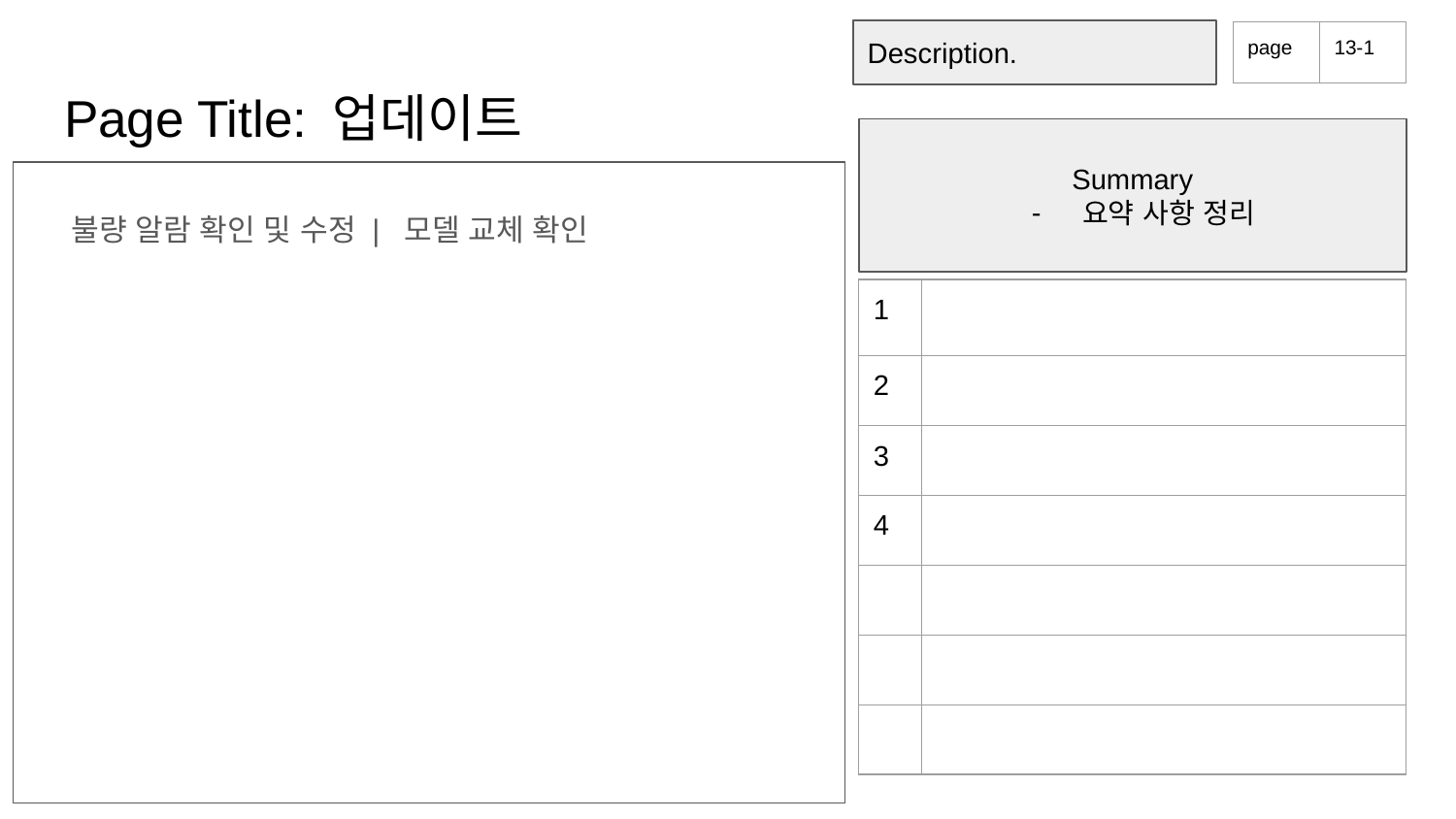

Description.
| page | 13-1 |
| --- | --- |
# Page Title: 업데이트
Summary
요약 사항 정리

불량 알람 확인 및 수정 |  모델 교체 확인
| 1 |  |
| --- | --- |
| 2 |  |
| 3 |  |
| 4 |  |
|  |  |
|  |  |
|  |  |